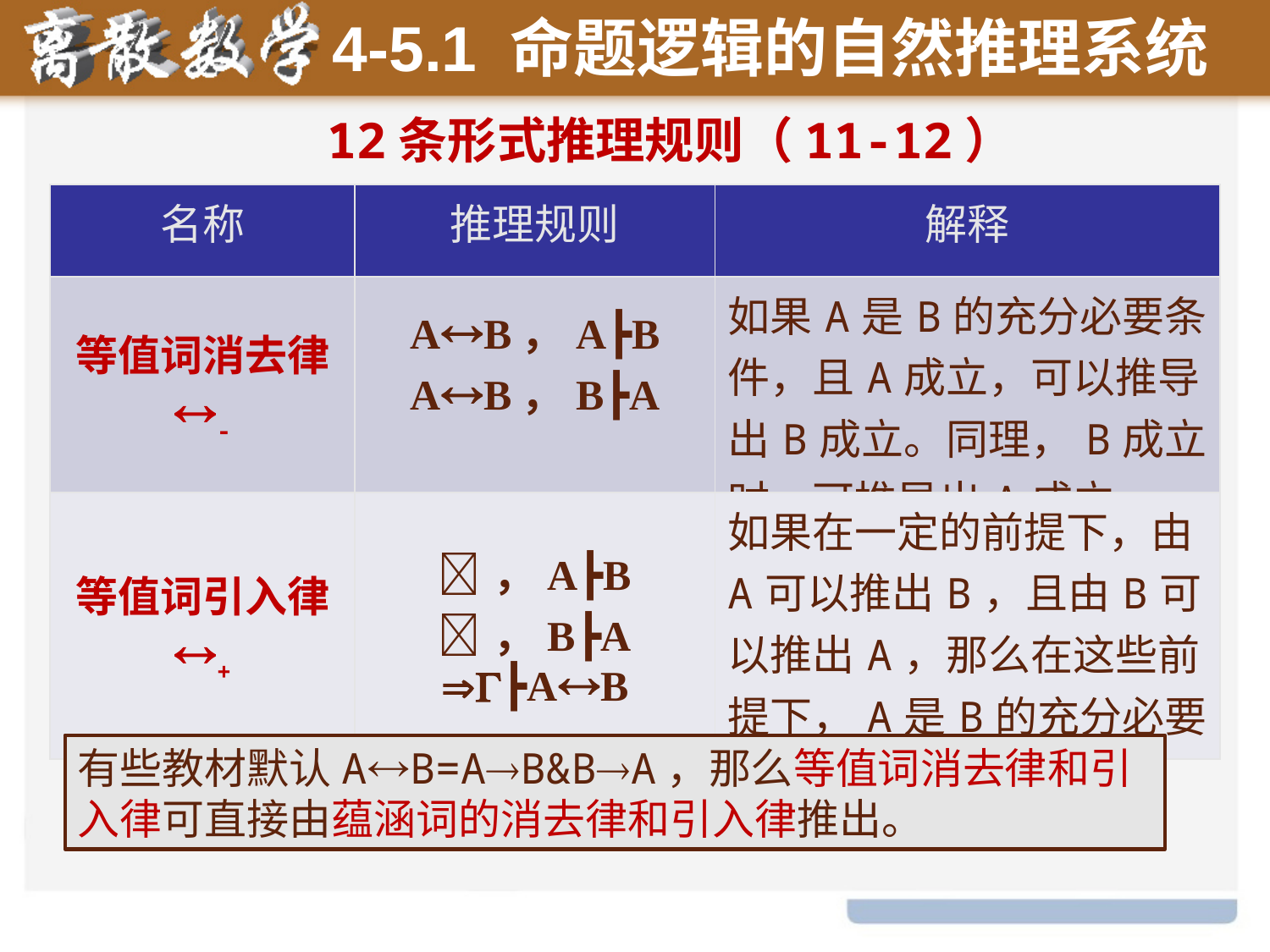

4-5.1 命题逻辑的自然推理系统
12条形式推理规则（11-12）
| 名称 | 推理规则 | 解释 |
| --- | --- | --- |
| 等值词消去律 ↔- | A↔B，A┣B A↔B，B┣A | 如果A是B的充分必要条件，且A成立，可以推导出B成立。同理，B成立时，可推导出A成立。 |
| 等值词引入律 ↔+ | Γ，A┣B Γ，B┣A ⇒Γ┣A↔B | 如果在一定的前提下，由A可以推出B，且由B可以推出A，那么在这些前提下，A是B的充分必要条件。 |
有些教材默认A↔B=A→B&B→A，那么等值词消去律和引入律可直接由蕴涵词的消去律和引入律推出。